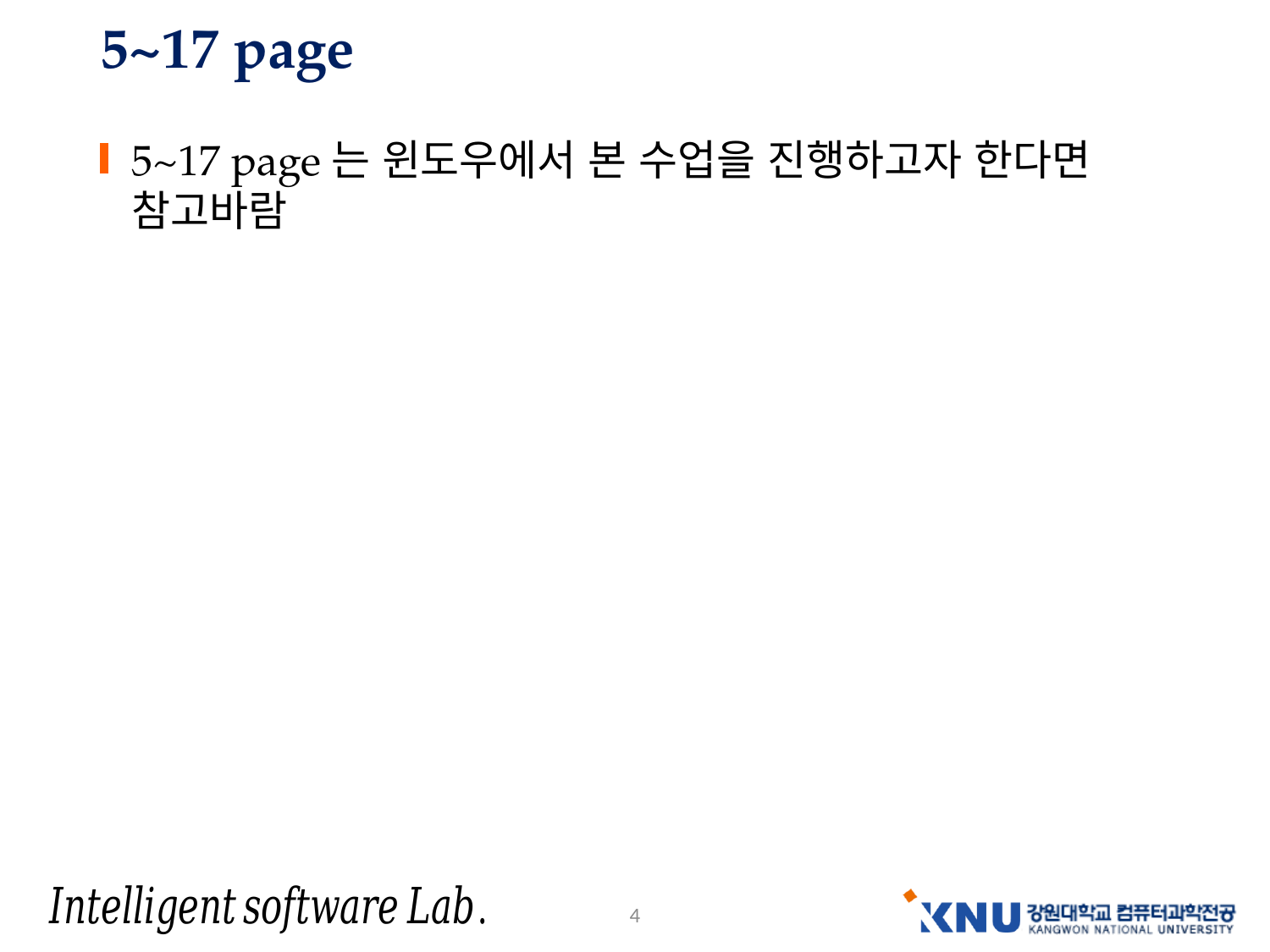

# 5~17 page
5~17 page는 윈도우에서 본 수업을 진행하고자 한다면 참고바람